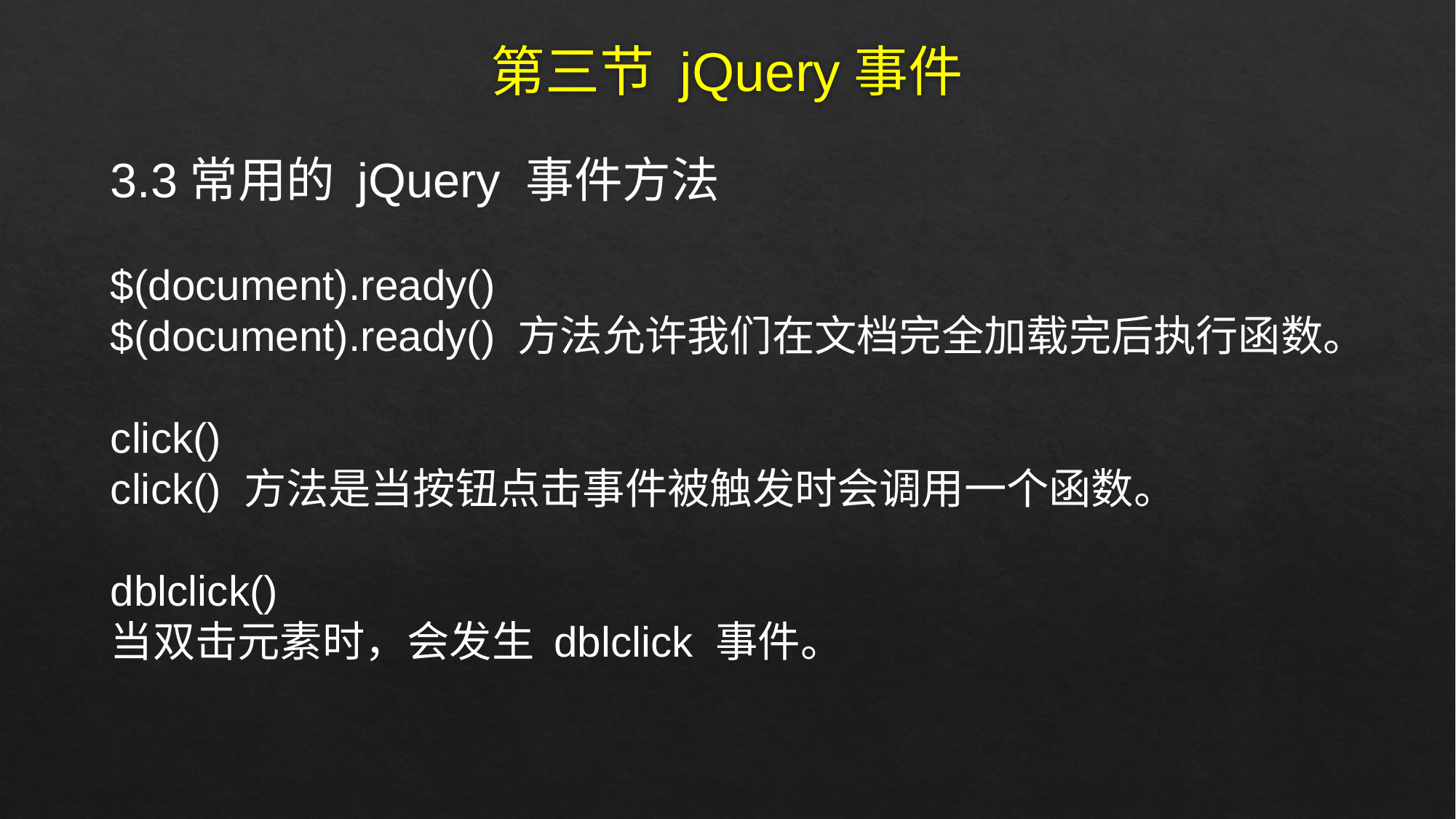

# 第三节 jQuery事件
3.3常用的 jQuery 事件方法

$(document).ready()
$(document).ready() 方法允许我们在文档完全加载完后执行函数。

click()
click() 方法是当按钮点击事件被触发时会调用一个函数。

dblclick()
当双击元素时，会发生 dblclick 事件。